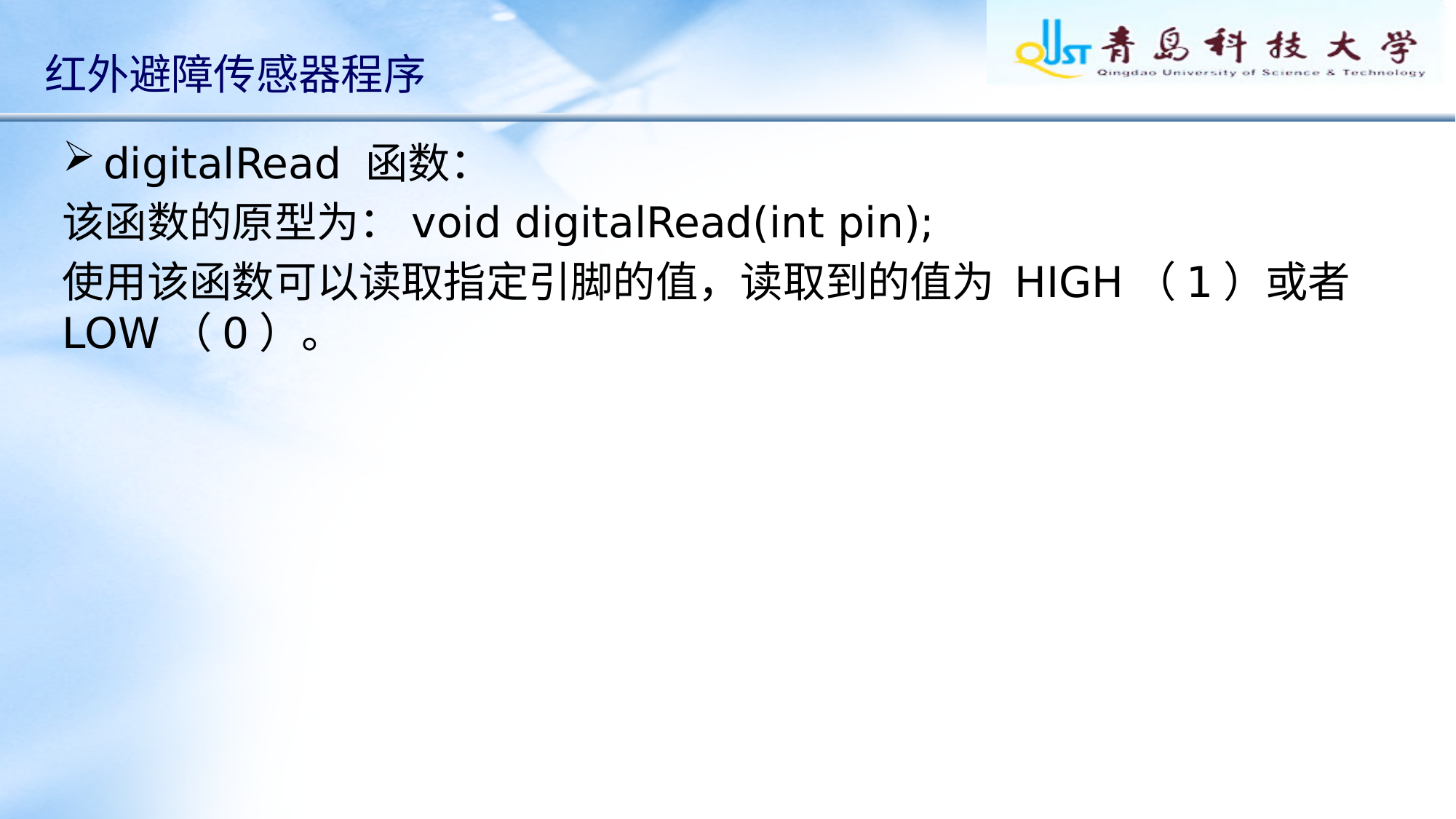

#
红外避障传感器程序
digitalRead 函数：
该函数的原型为：void digitalRead(int pin);
使用该函数可以读取指定引脚的值，读取到的值为 HIGH（1）或者 LOW（0）。